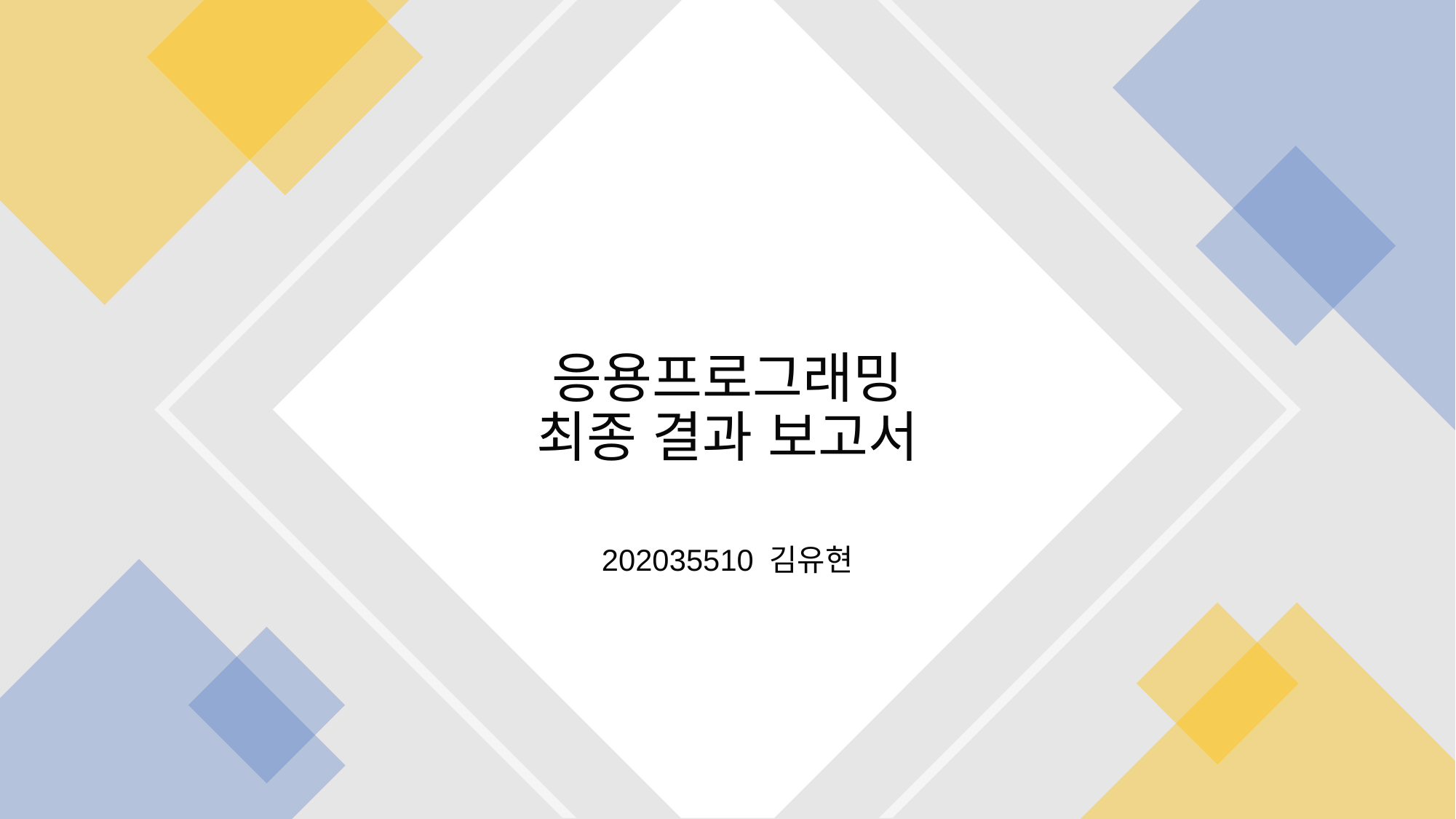

# 응용프로그래밍 최종 결과 보고서
202035510 김유현